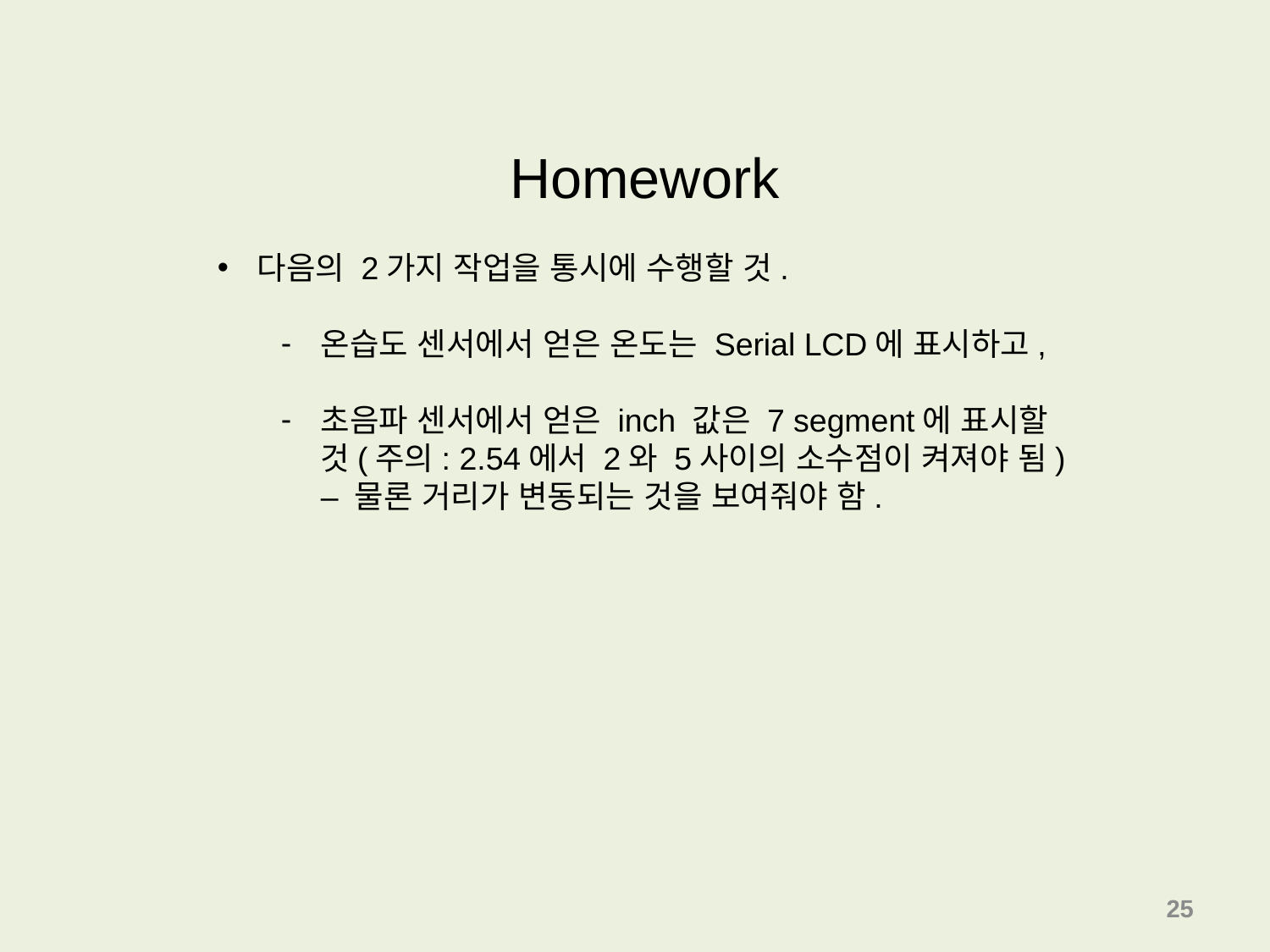

Homework

다음의 2가지 작업을 통시에 수행할 것.

온습도 센서에서 얻은 온도는 Serial LCD에 표시하고,

초음파 센서에서 얻은 inch 값은 7 segment에 표시할 것(주의: 2.54에서 2와 5사이의 소수점이 켜져야 됨) – 물론 거리가 변동되는 것을 보여줘야 함.

25